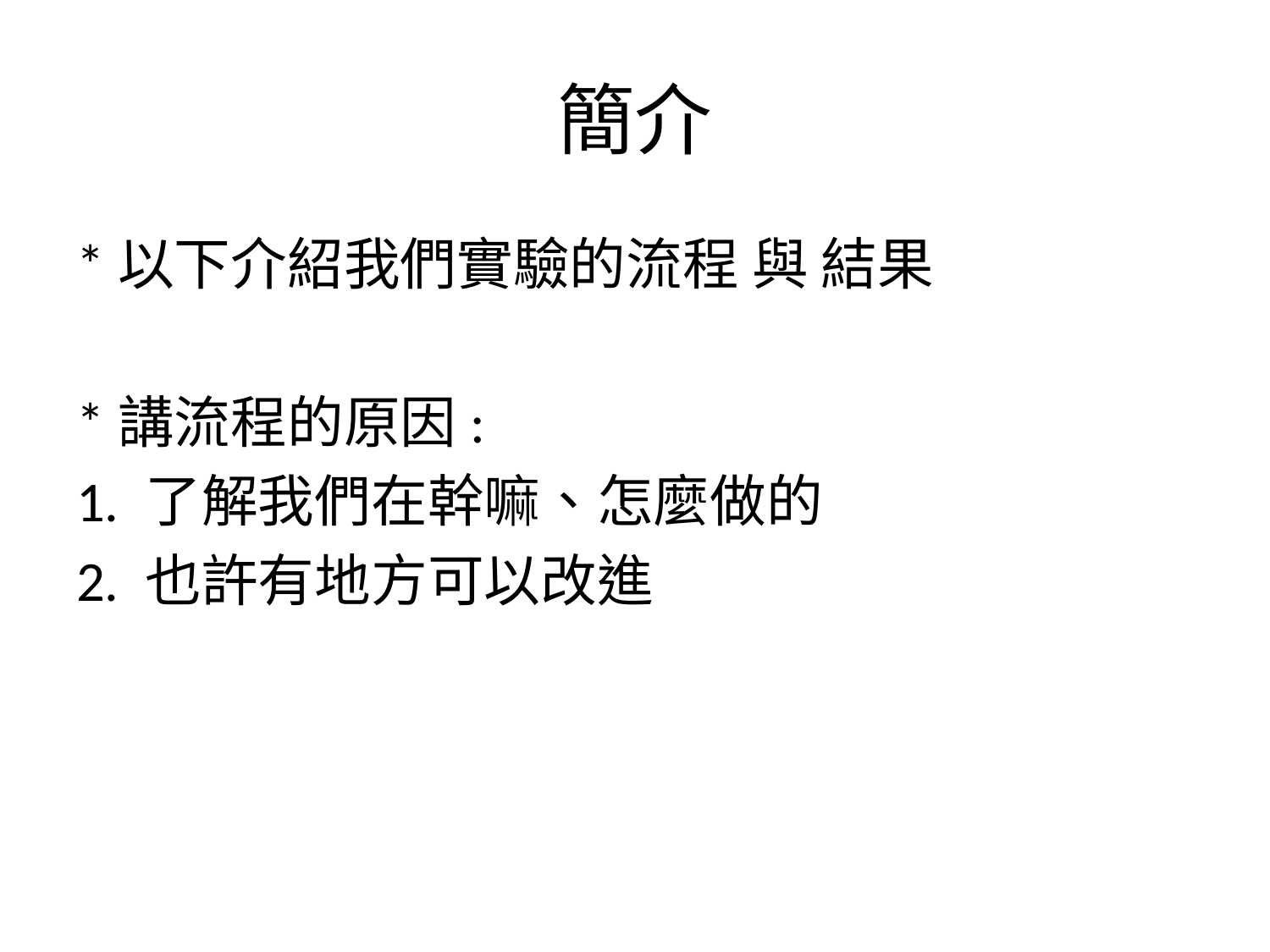

# 簡介
*以下介紹我們實驗的流程 與 結果

*講流程的原因:
1. 了解我們在幹嘛、怎麼做的
2. 也許有地方可以改進